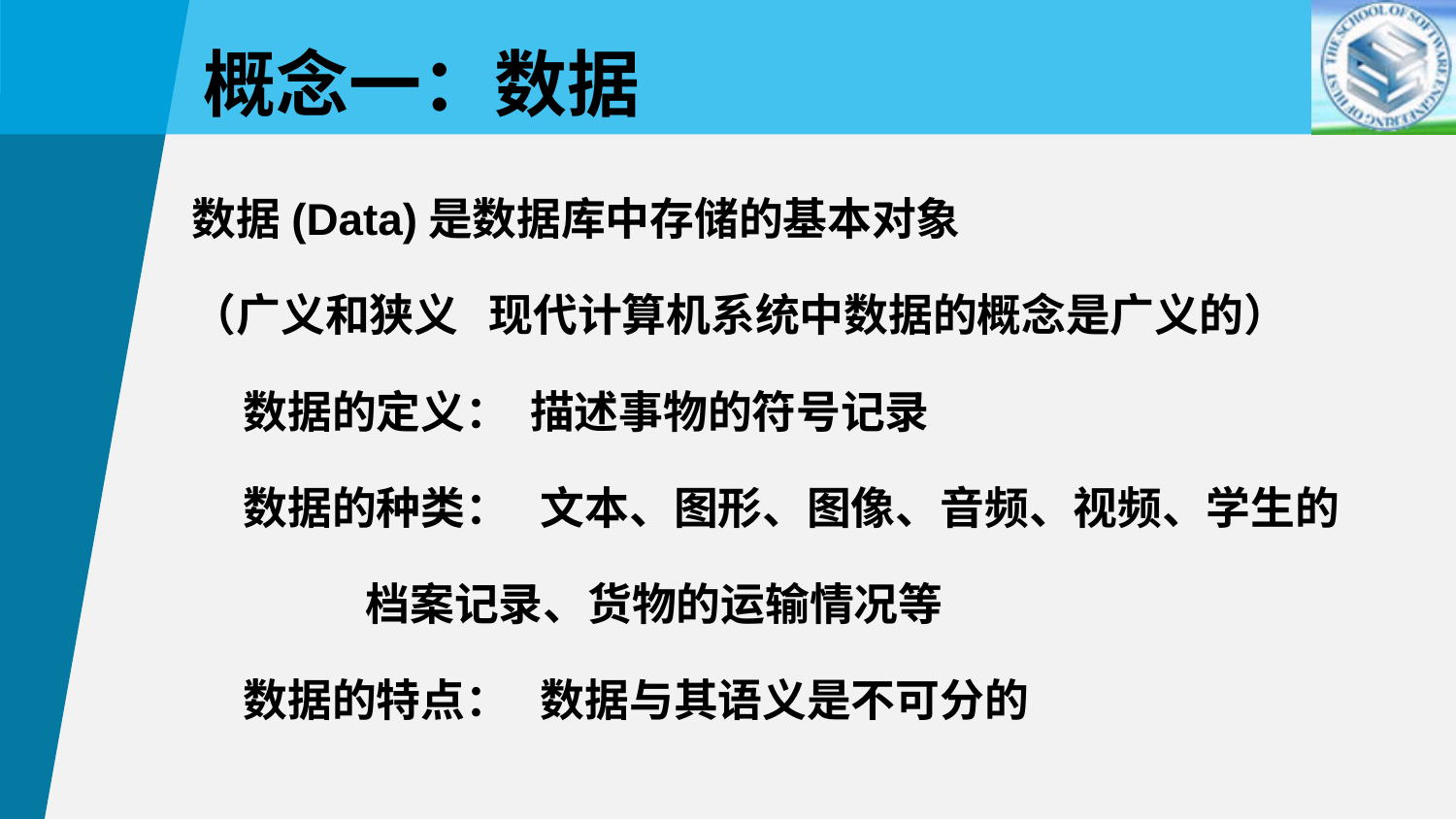

概念一：数据
数据(Data)是数据库中存储的基本对象
（广义和狭义   现代计算机系统中数据的概念是广义的）
    数据的定义：  描述事物的符号记录
    数据的种类：   文本、图形、图像、音频、视频、学生的
                档案记录、货物的运输情况等
    数据的特点：   数据与其语义是不可分的